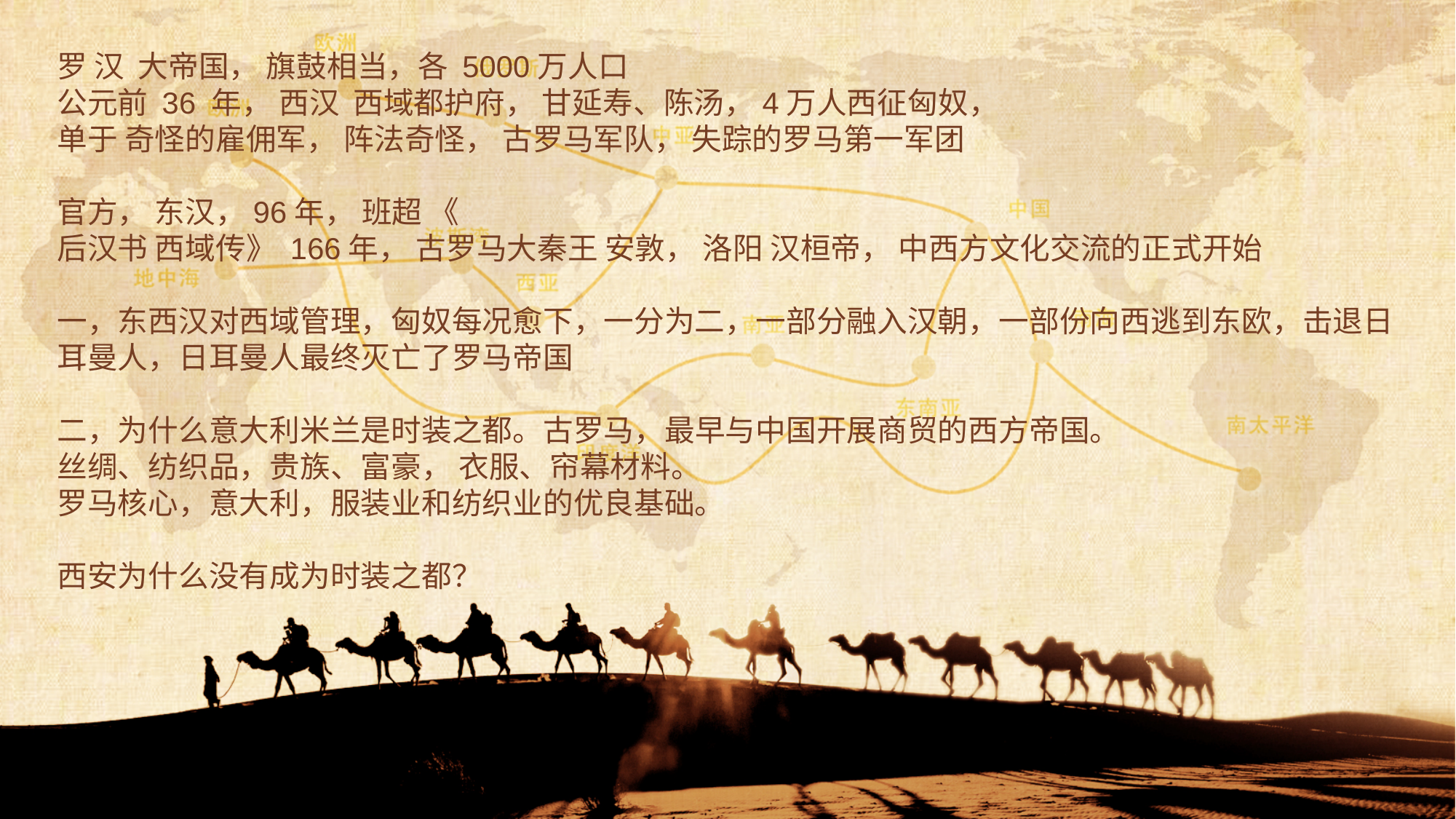

罗 汉  大帝国， 旗鼓相当，各 5000万人口
公元前 36 年， 西汉  西域都护府， 甘延寿、陈汤，4万人西征匈奴，
单于 奇怪的雇佣军， 阵法奇怪， 古罗马军队， 失踪的罗马第一军团

官方， 东汉，96年， 班超 《
后汉书 西域传》 166年， 古罗马大秦王 安敦， 洛阳 汉桓帝， 中西方文化交流的正式开始

一，东西汉对西域管理，匈奴每况愈下，一分为二，一部分融入汉朝，一部份向西逃到东欧，击退日耳曼人，日耳曼人最终灭亡了罗马帝国

二，为什么意大利米兰是时装之都。古罗马，最早与中国开展商贸的西方帝国。
丝绸、纺织品，贵族、富豪， 衣服、帘幕材料。
罗马核心，意大利，服装业和纺织业的优良基础。

西安为什么没有成为时装之都？